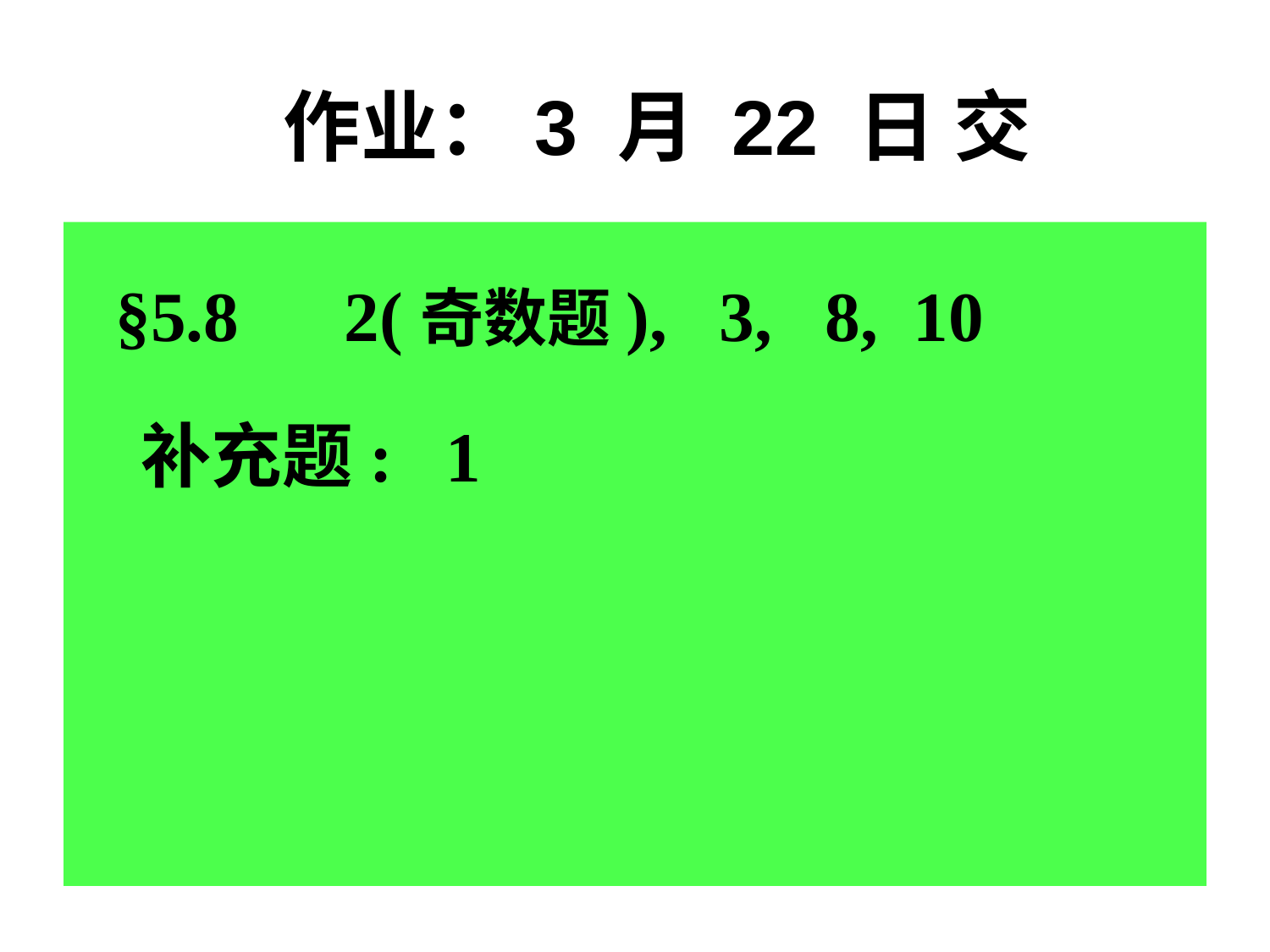

作业：3 月 22 日 交
  §5.8      2(奇数题),   3,   8,  10
   补充题:   1